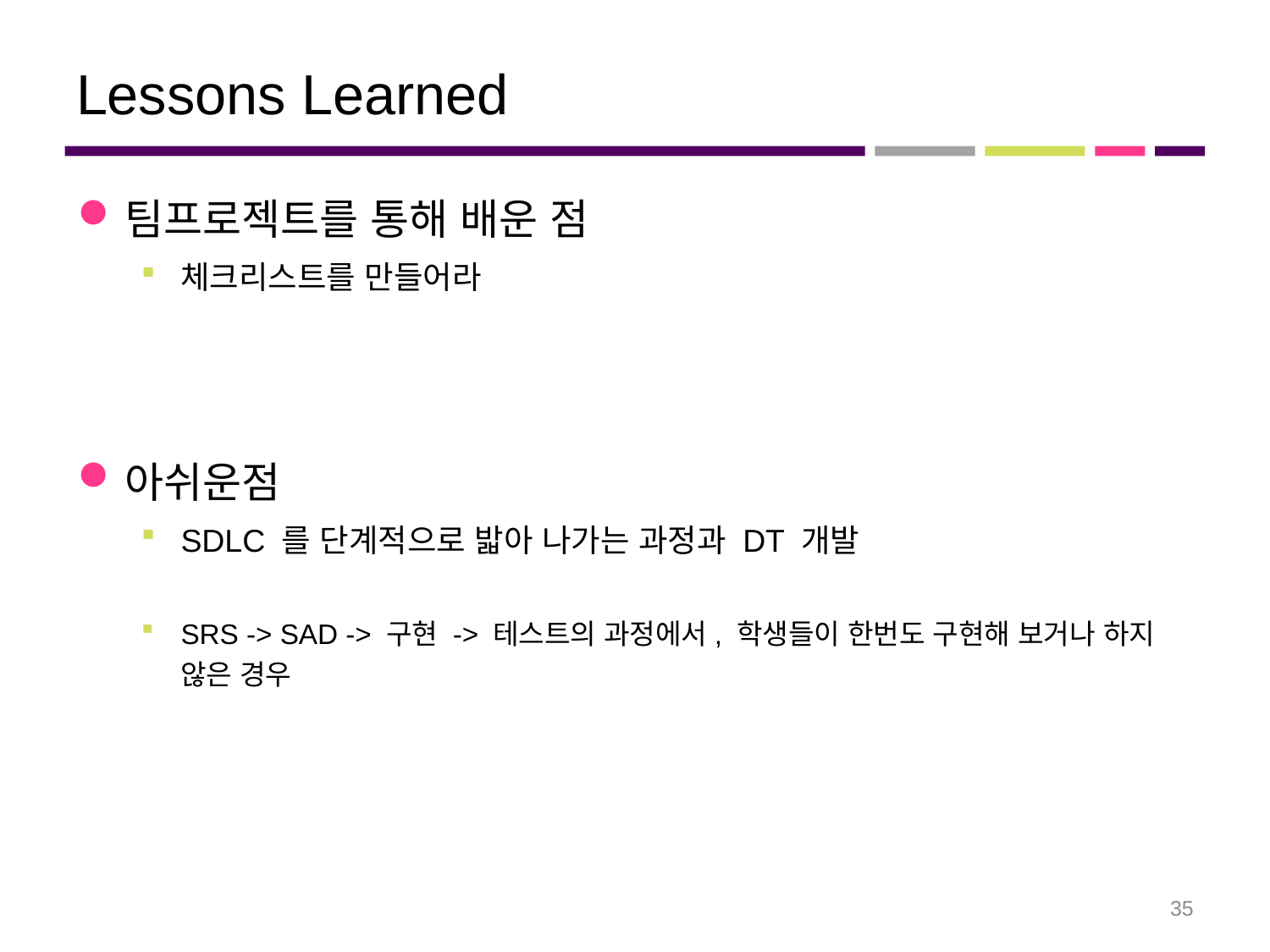

# Lessons Learned
팀프로젝트를 통해 배운 점
체크리스트를 만들어라

아쉬운점
SDLC 를 단계적으로 밟아 나가는 과정과 DT 개발
SRS -> SAD -> 구현 -> 테스트의 과정에서, 학생들이 한번도 구현해 보거나 하지 않은 경우
35